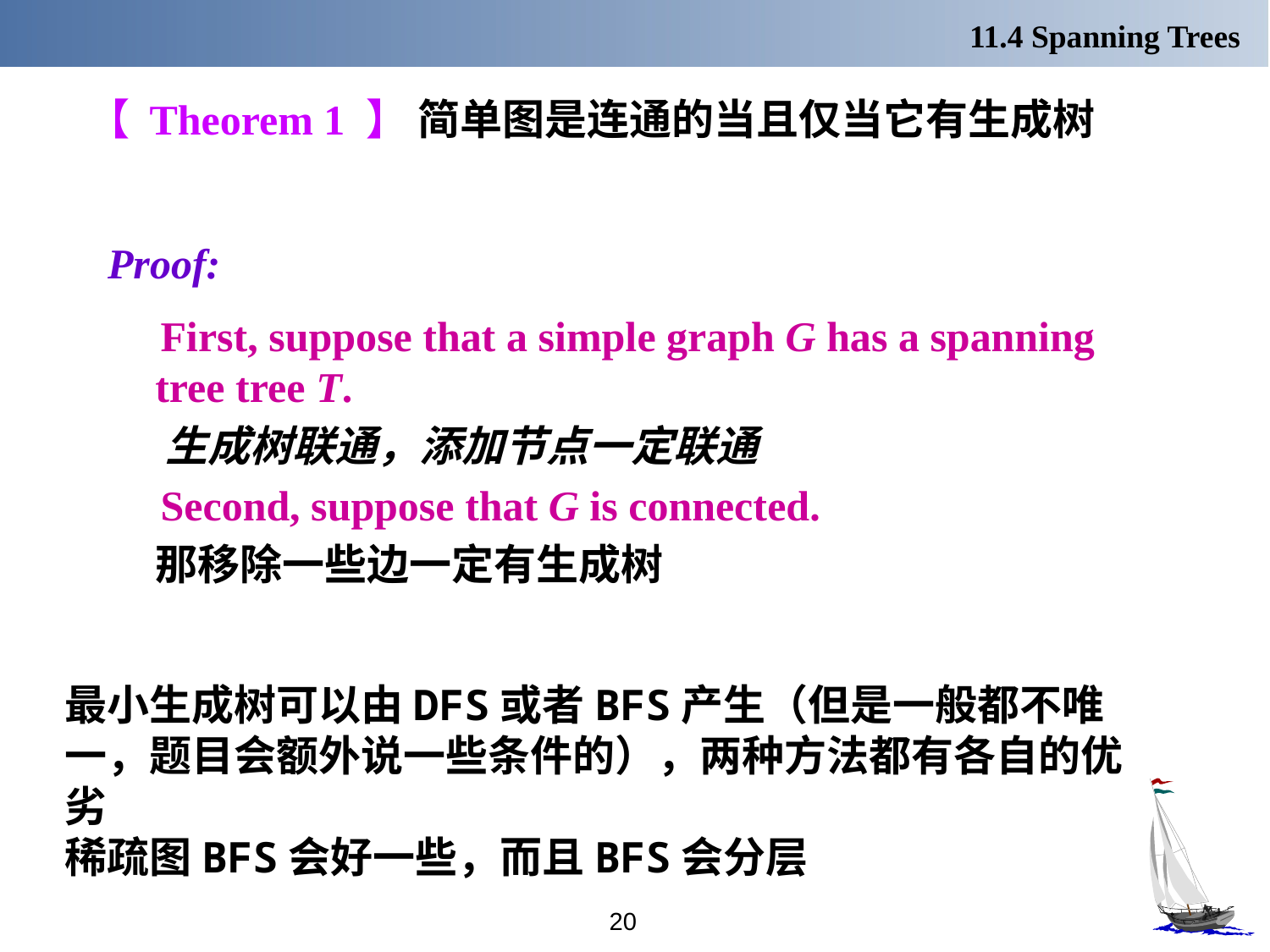

11.4 Spanning Trees
【 Theorem 1 】 简单图是连通的当且仅当它有生成树
Proof:
     First, suppose that a simple graph G has a spanning tree tree T.
     生成树联通，添加节点一定联通
     Second, suppose that G is connected.
    那移除一些边一定有生成树
最小生成树可以由DFS或者BFS产生（但是一般都不唯一，题目会额外说一些条件的），两种方法都有各自的优劣
稀疏图BFS会好一些，而且BFS会分层
20